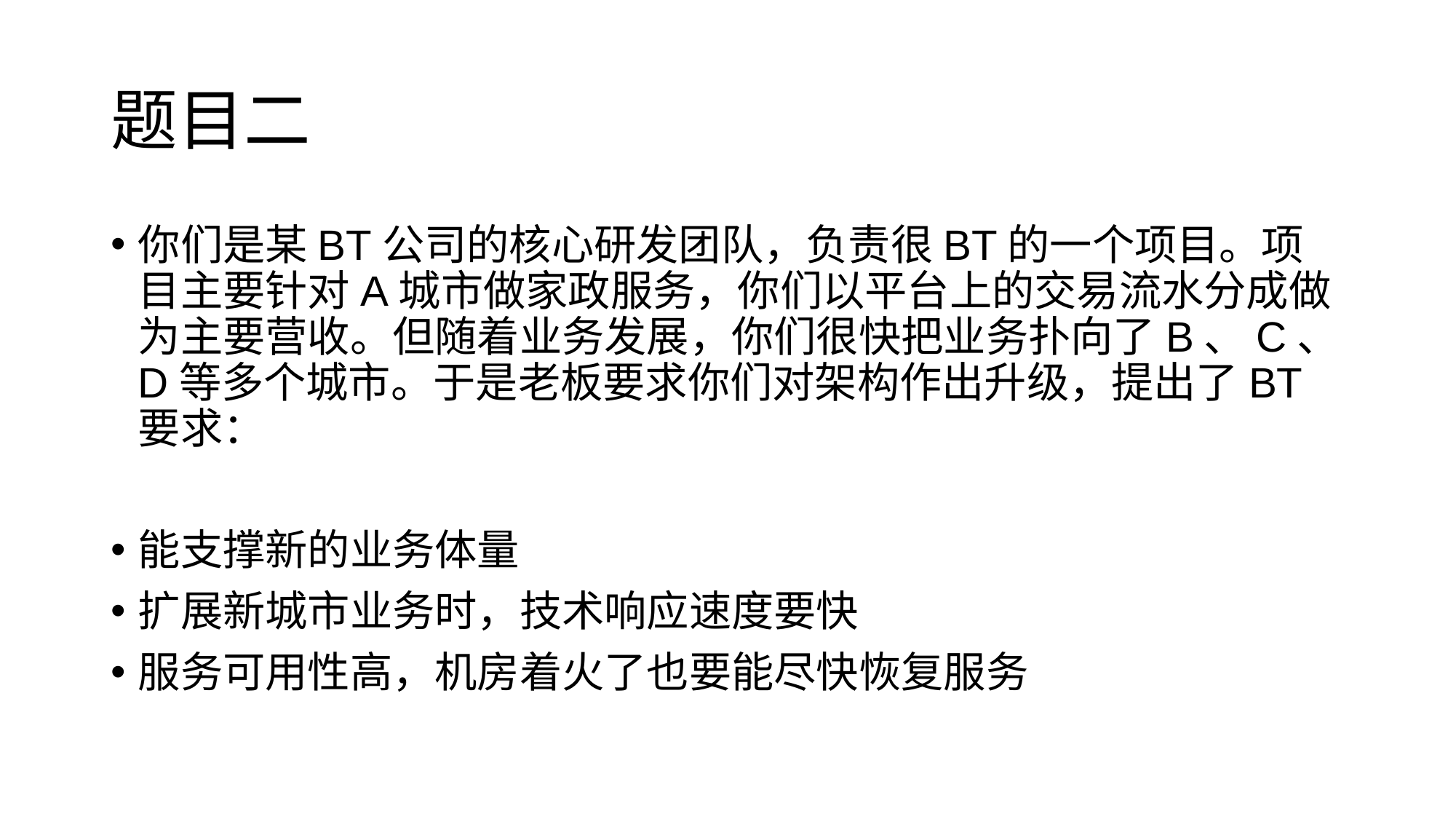

# 题目二
你们是某BT公司的核心研发团队，负责很BT的一个项目。项目主要针对A城市做家政服务，你们以平台上的交易流水分成做为主要营收。但随着业务发展，你们很快把业务扑向了B、C、D等多个城市。于是老板要求你们对架构作出升级，提出了BT要求：

能支撑新的业务体量
扩展新城市业务时，技术响应速度要快
服务可用性高，机房着火了也要能尽快恢复服务